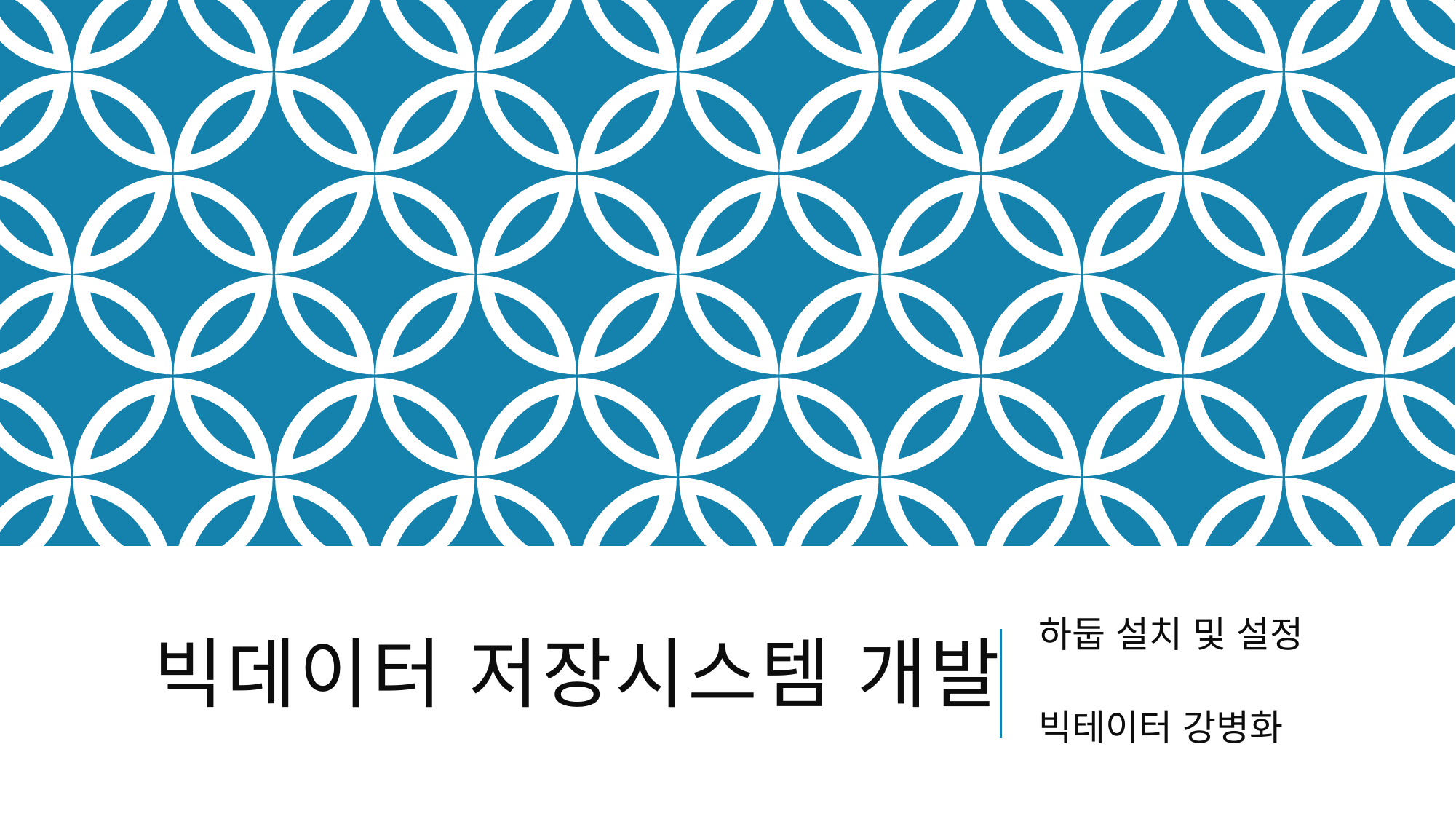

# 빅데이터 저장시스템 개발
하둡 설치 및 설정

빅테이터 강병화